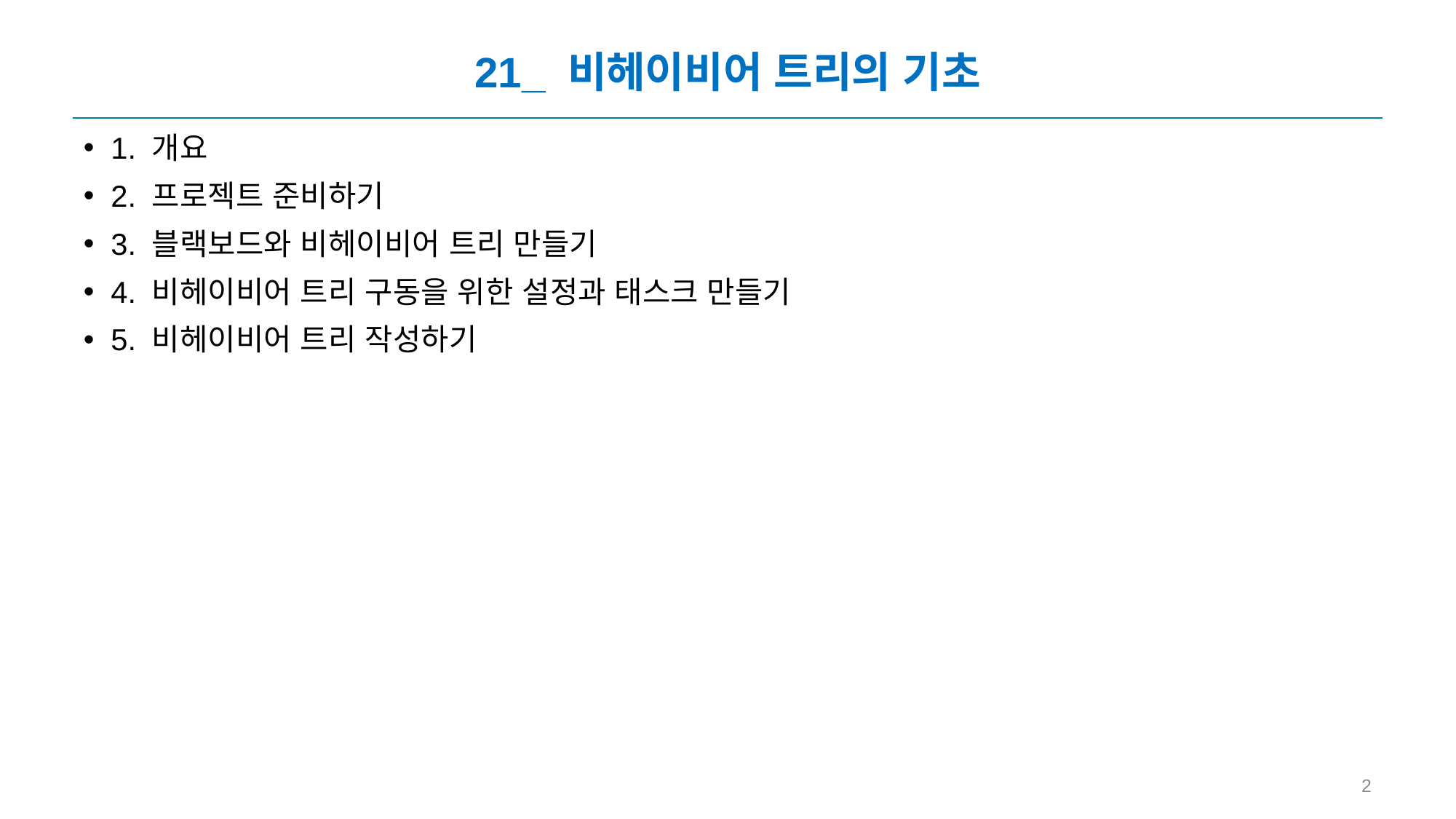

# 21_ 비헤이비어 트리의 기초
1. 개요
2. 프로젝트 준비하기
3. 블랙보드와 비헤이비어 트리 만들기
4. 비헤이비어 트리 구동을 위한 설정과 태스크 만들기
5. 비헤이비어 트리 작성하기

2